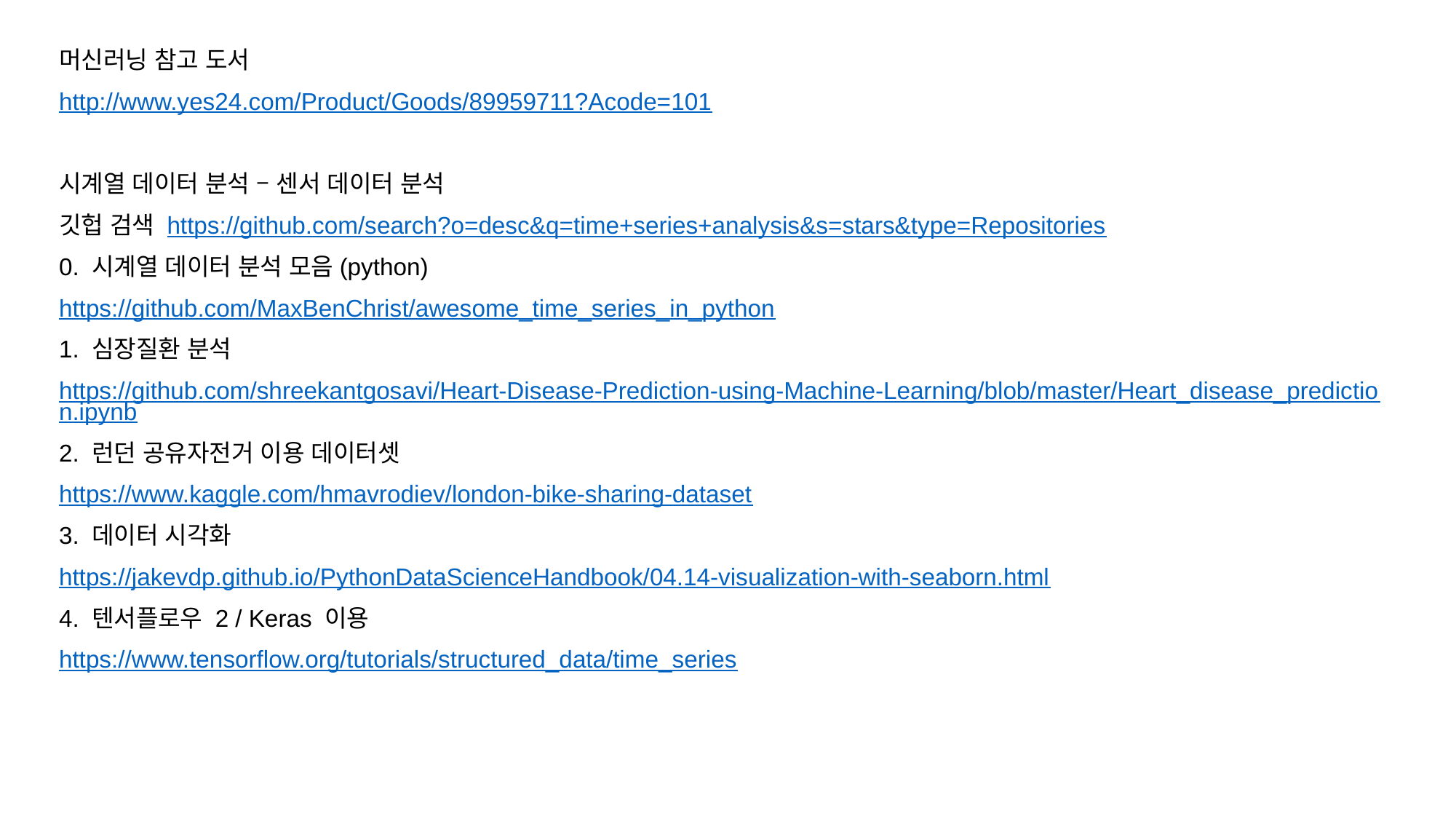

머신러닝 참고 도서
http://www.yes24.com/Product/Goods/89959711?Acode=101

시계열 데이터 분석 – 센서 데이터 분석
깃헙 검색 https://github.com/search?o=desc&q=time+series+analysis&s=stars&type=Repositories
0. 시계열 데이터 분석 모음(python)
https://github.com/MaxBenChrist/awesome_time_series_in_python
1. 심장질환 분석
https://github.com/shreekantgosavi/Heart-Disease-Prediction-using-Machine-Learning/blob/master/Heart_disease_prediction.ipynb
2. 런던 공유자전거 이용 데이터셋
https://www.kaggle.com/hmavrodiev/london-bike-sharing-dataset
3. 데이터 시각화
https://jakevdp.github.io/PythonDataScienceHandbook/04.14-visualization-with-seaborn.html
4. 텐서플로우 2 / Keras 이용
https://www.tensorflow.org/tutorials/structured_data/time_series